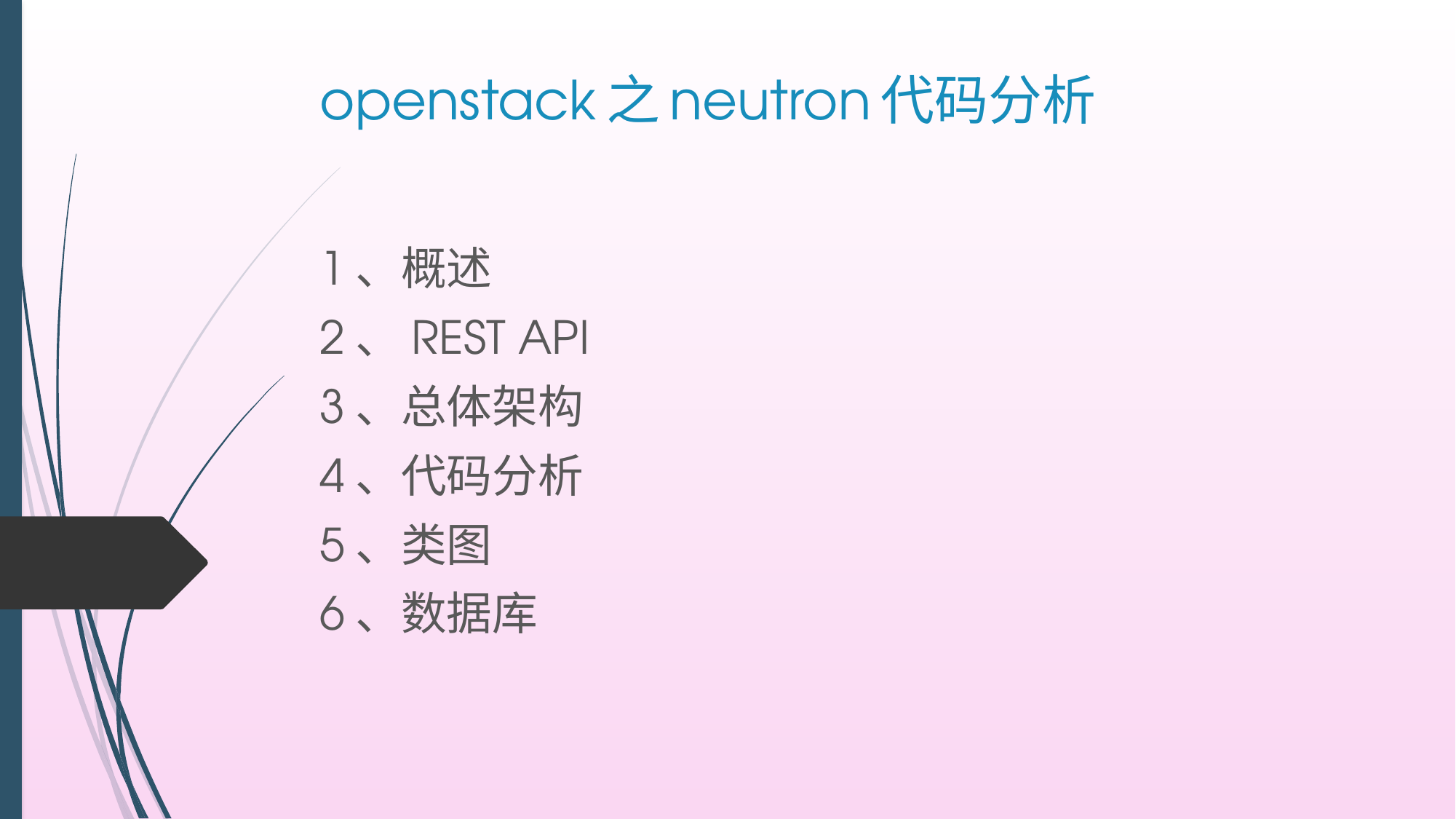

# openstack之neutron代码分析
1、概述
2、REST API
3、总体架构
4、代码分析
5、类图
6、数据库